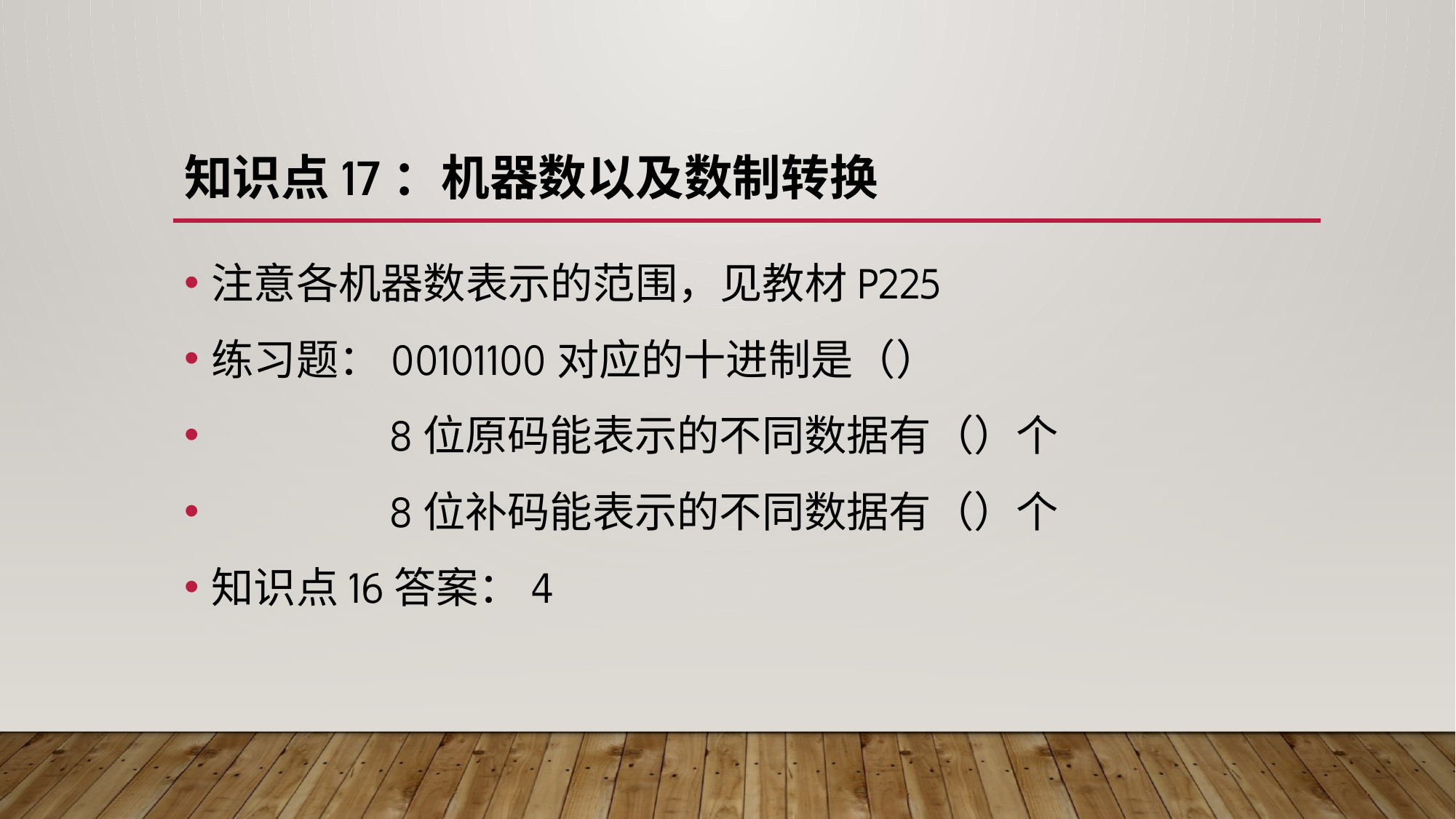

# 知识点17：机器数以及数制转换
注意各机器数表示的范围，见教材P225
练习题：00101100对应的十进制是（）
              8位原码能表示的不同数据有（）个
              8位补码能表示的不同数据有（）个
知识点16答案：4